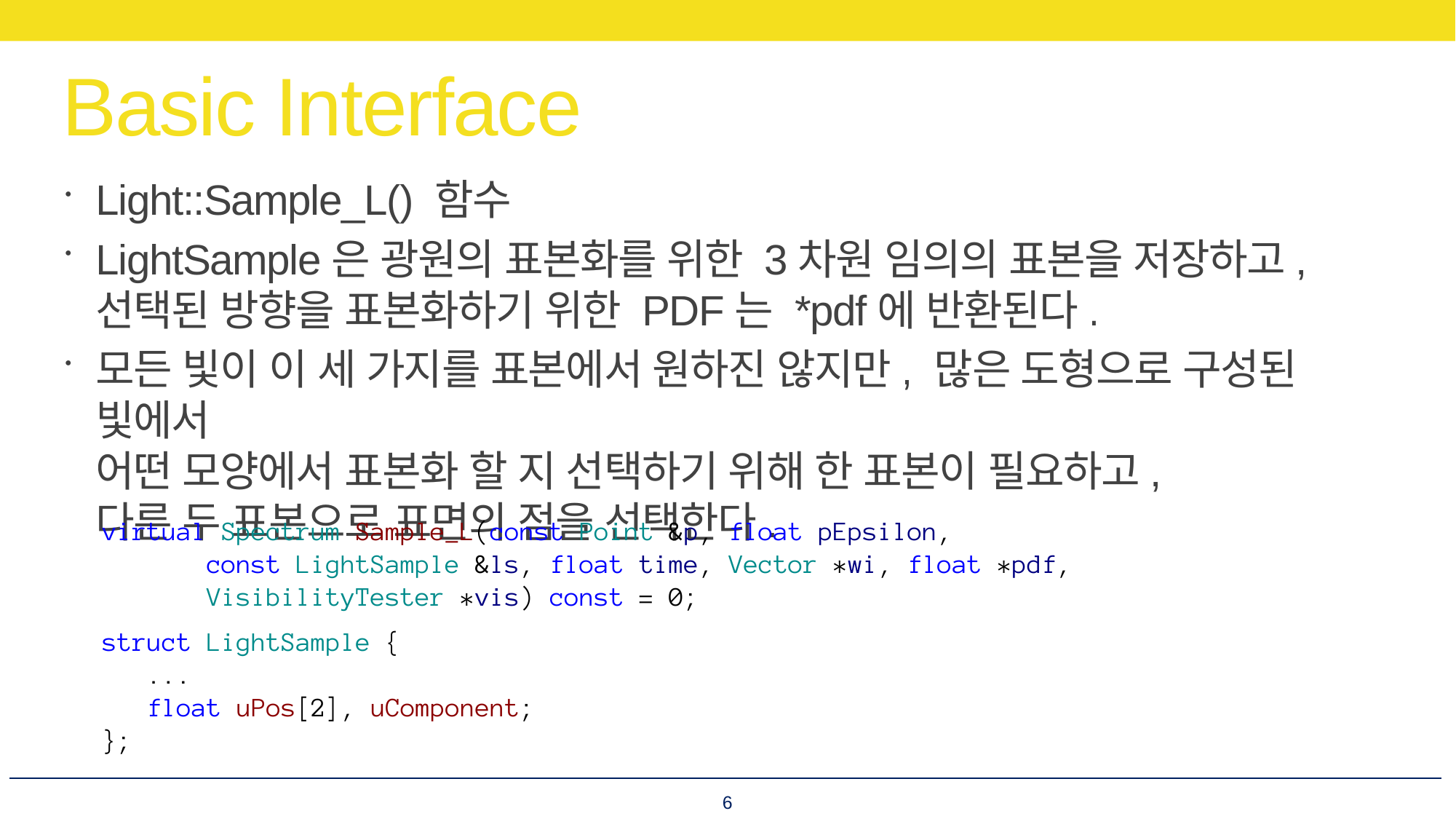

# Basic Interface
Light::Sample_L() 함수
LightSample은 광원의 표본화를 위한 3차원 임의의 표본을 저장하고,
선택된 방향을 표본화하기 위한 PDF는 *pdf에 반환된다.
모든 빛이 이 세 가지를 표본에서 원하진 않지만, 많은 도형으로 구성된 빛에서
어떤 모양에서 표본화 할 지 선택하기 위해 한 표본이 필요하고,
다른 두 표본으로 표면의 점을 선택한다.
virtual Spectrum Sample_L(const Point &p, float pEpsilon,
       const LightSample &ls, float time, Vector *wi, float *pdf,
       VisibilityTester *vis) const = 0;
struct LightSample {
   ...
   float uPos[2], uComponent;
};
6